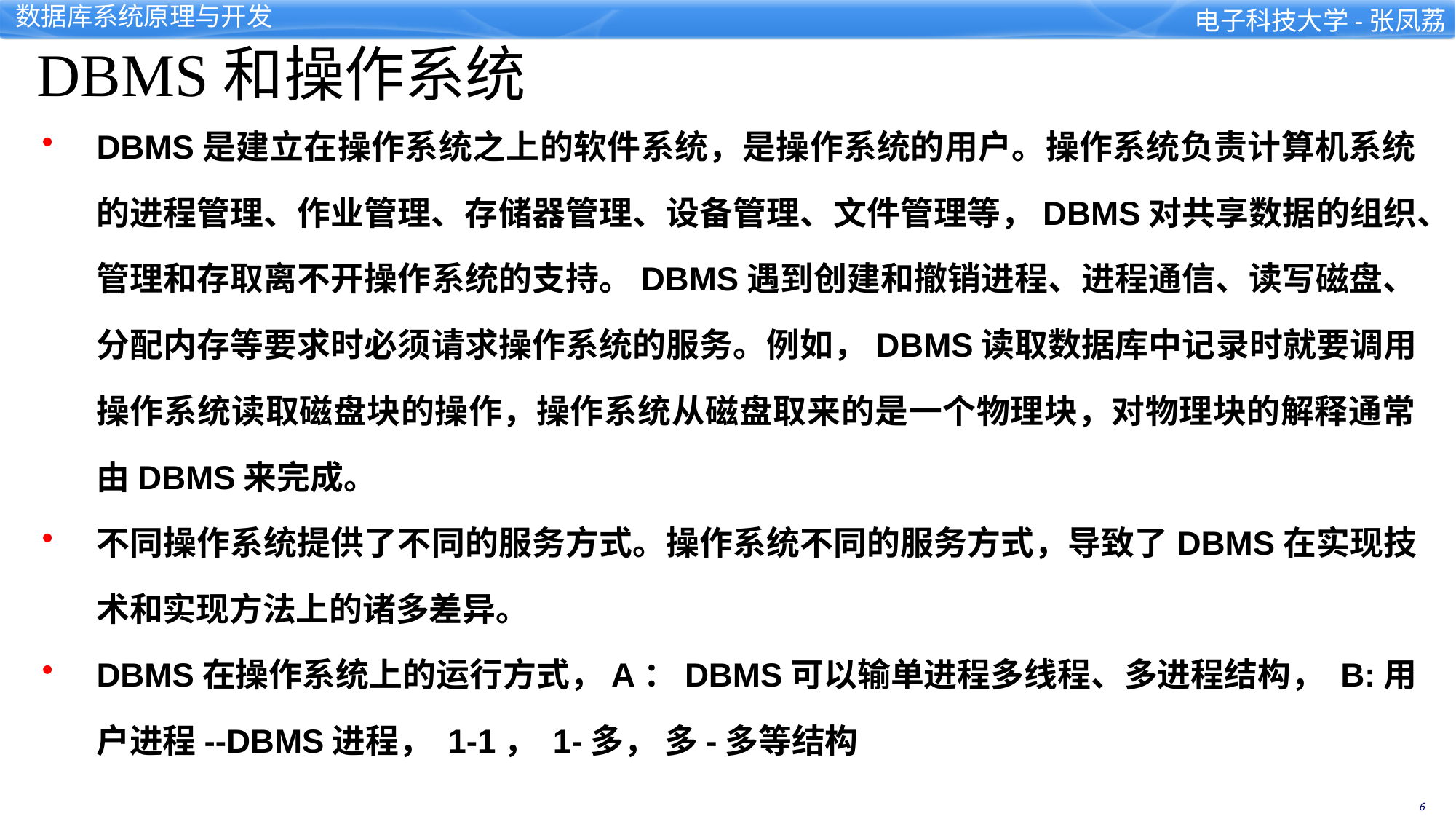

DBMS和操作系统
DBMS是建立在操作系统之上的软件系统，是操作系统的用户。操作系统负责计算机系统的进程管理、作业管理、存储器管理、设备管理、文件管理等，DBMS对共享数据的组织、管理和存取离不开操作系统的支持。DBMS遇到创建和撤销进程、进程通信、读写磁盘、分配内存等要求时必须请求操作系统的服务。例如，DBMS读取数据库中记录时就要调用操作系统读取磁盘块的操作，操作系统从磁盘取来的是一个物理块，对物理块的解释通常由DBMS来完成。
不同操作系统提供了不同的服务方式。操作系统不同的服务方式，导致了DBMS在实现技术和实现方法上的诸多差异。
DBMS在操作系统上的运行方式，A：DBMS可以输单进程多线程、多进程结构， B:用户进程--DBMS进程， 1-1， 1-多， 多-多等结构